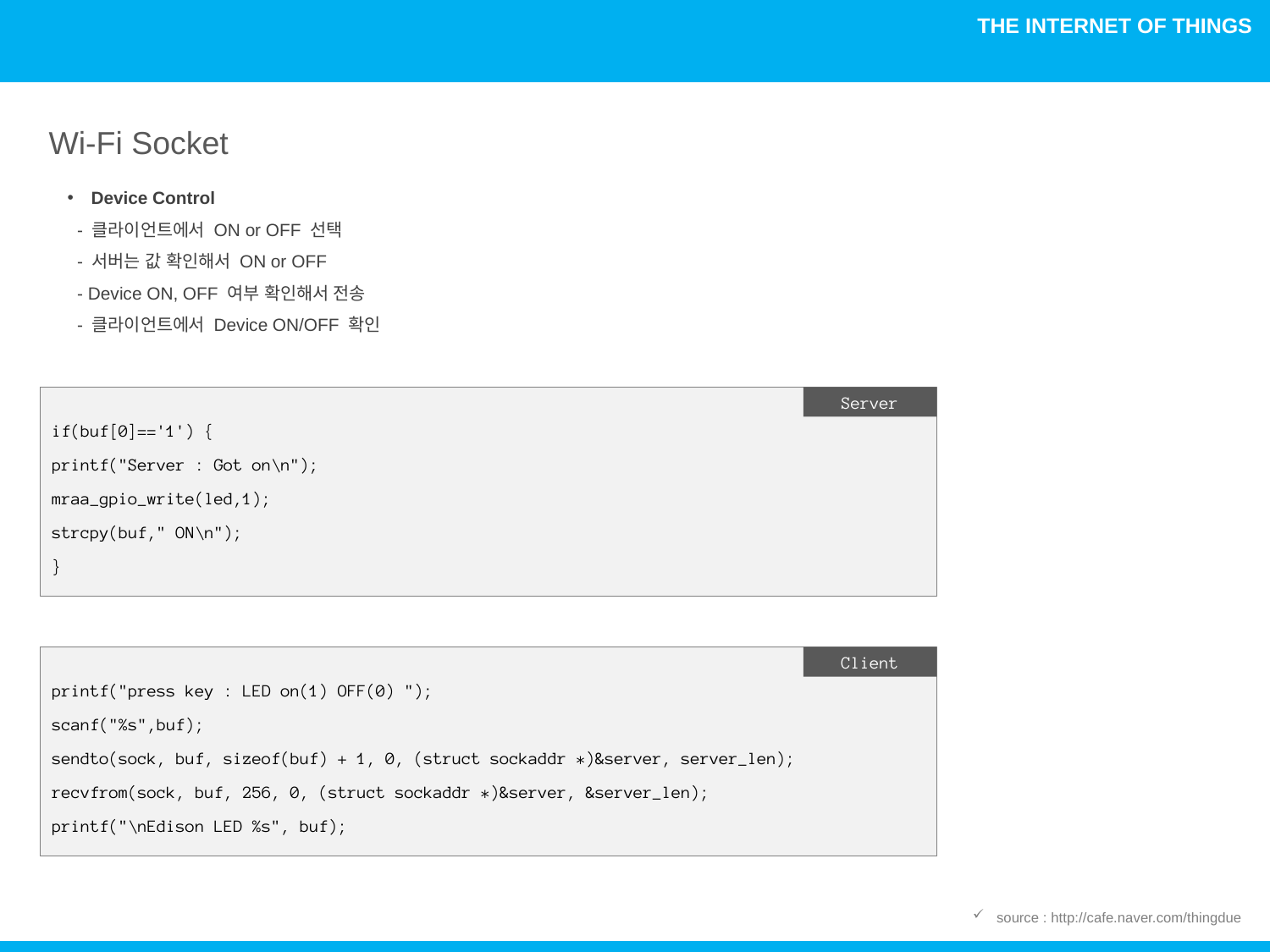

Wi-Fi Socket
Device Control
  - 클라이언트에서 ON or OFF 선택
  - 서버는 값 확인해서 ON or OFF
  - Device ON, OFF 여부 확인해서 전송
  - 클라이언트에서 Device ON/OFF 확인
if(buf[0]=='1') {
printf("Server : Got on\n");
mraa_gpio_write(led,1);
strcpy(buf," ON\n");
}
Server
printf("press key : LED on(1) OFF(0) ");
scanf("%s",buf);
sendto(sock, buf, sizeof(buf) + 1, 0, (struct sockaddr *)&server, server_len);
recvfrom(sock, buf, 256, 0, (struct sockaddr *)&server, &server_len);
printf("\nEdison LED %s", buf);
Client
source : http://cafe.naver.com/thingdue